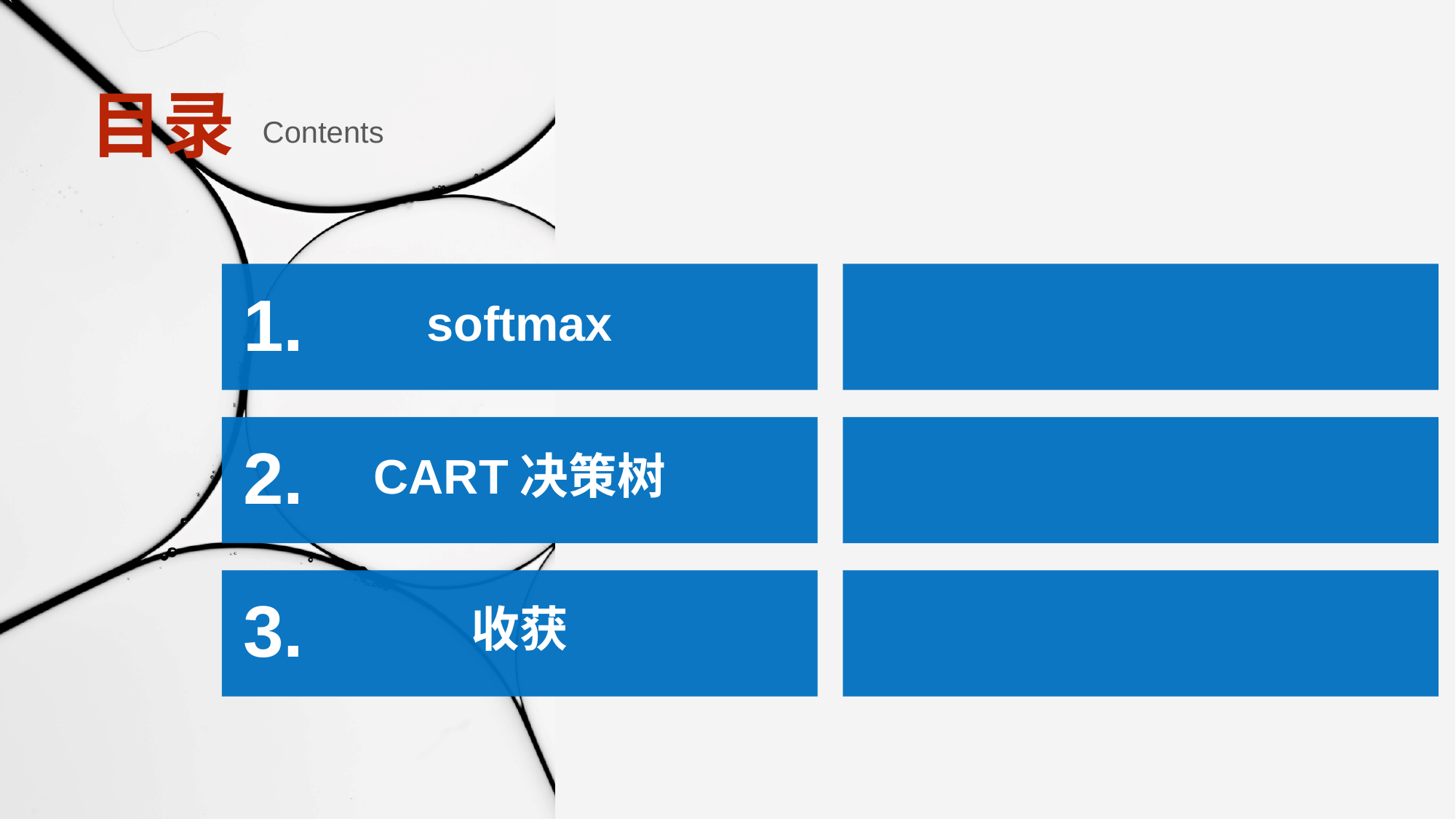

目录
Contents
1.
softmax
2.
CART决策树
3.
收获